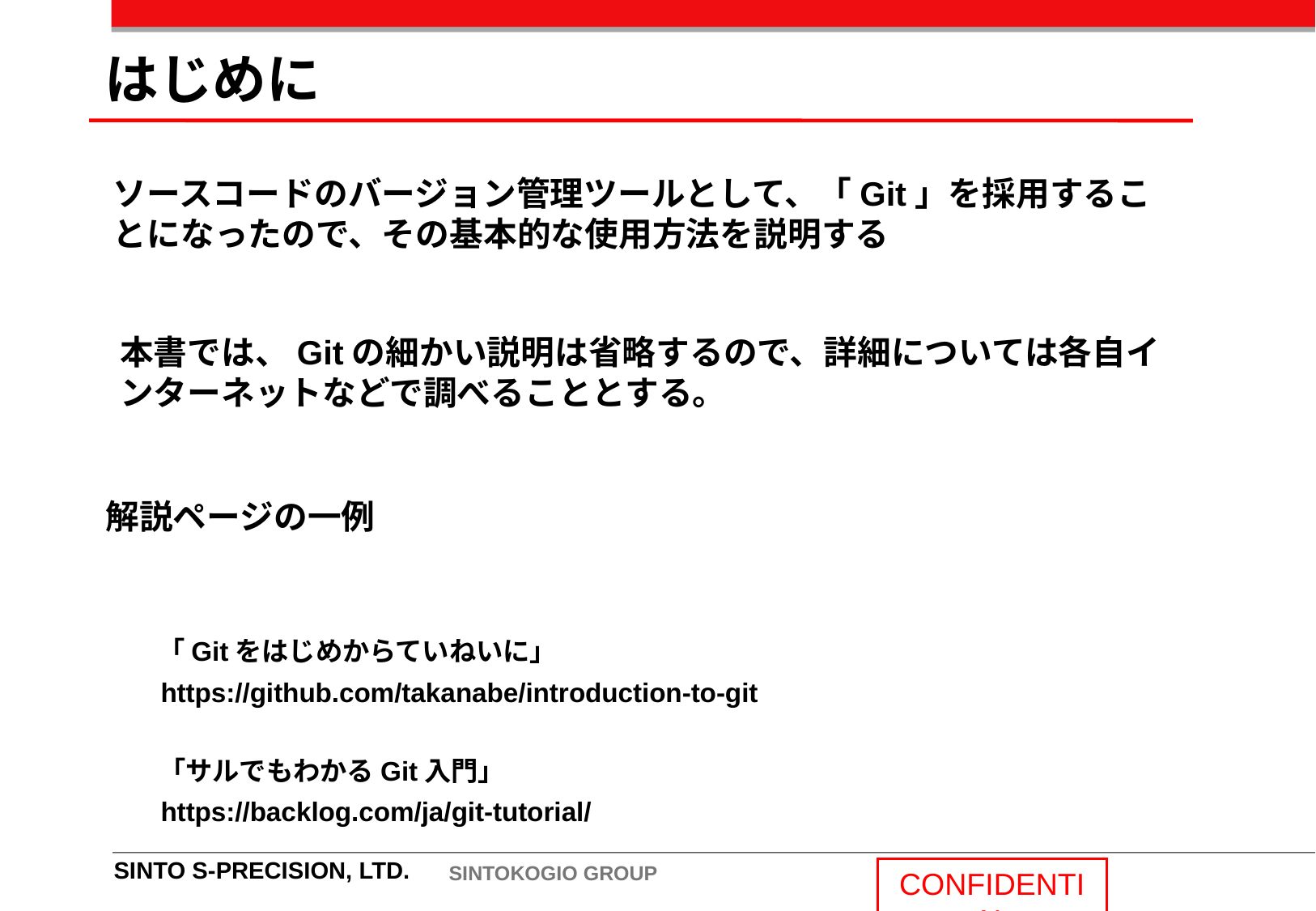

はじめに

ソースコードのバージョン管理ツールとして、「Git」を採用することになったので、その基本的な使用方法を説明する
本書では、Gitの細かい説明は省略するので、詳細については各自インターネットなどで調べることとする。
解説ページの一例
「Gitをはじめからていねいに」
https://github.com/takanabe/introduction-to-git
「サルでもわかるGit入門」
https://backlog.com/ja/git-tutorial/
SINTO S-PRECISION, LTD.
SINTOKOGIO GROUP
CONFIDENTIAL